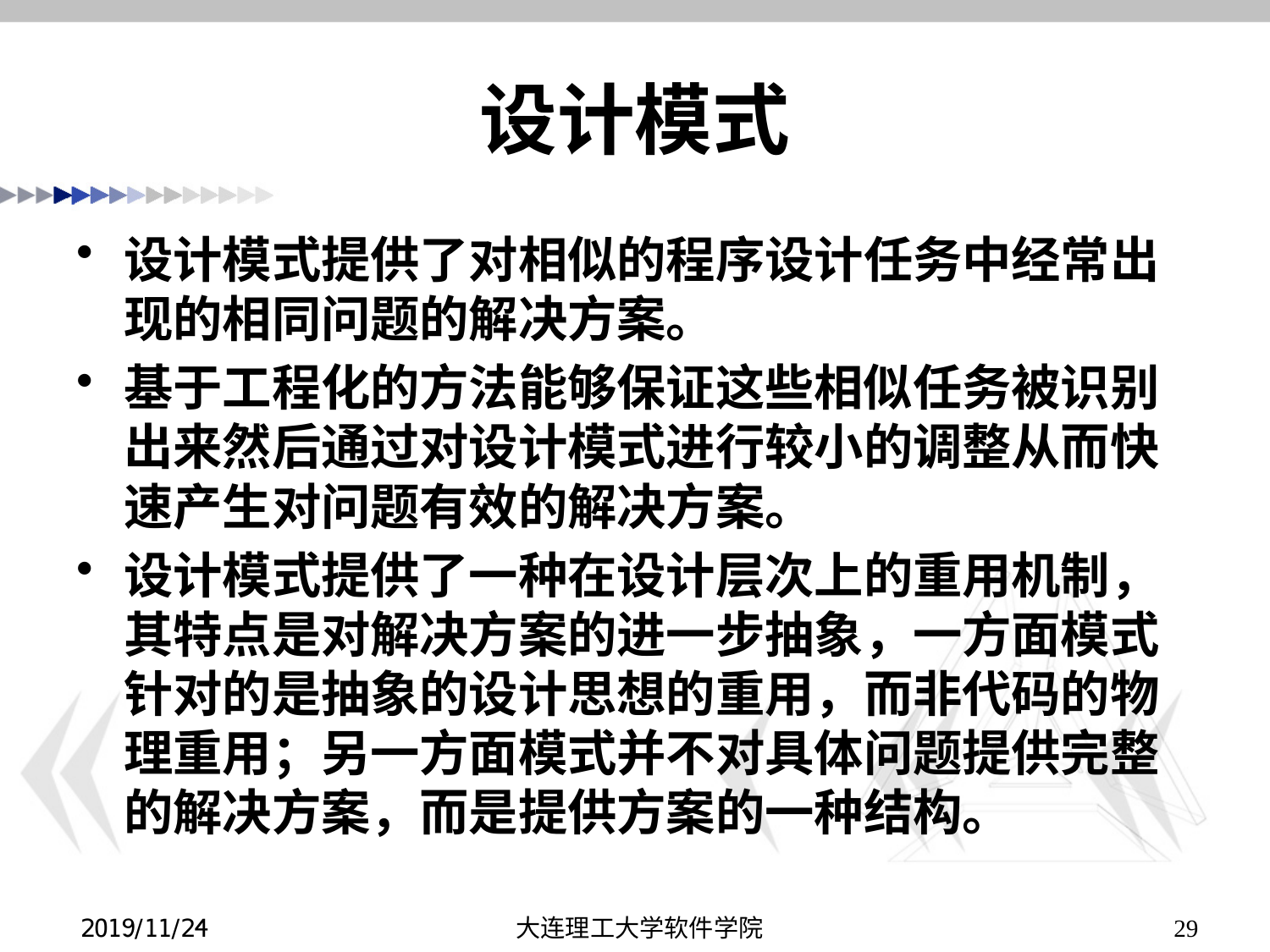

# 设计模式
设计模式提供了对相似的程序设计任务中经常出现的相同问题的解决方案。
基于工程化的方法能够保证这些相似任务被识别出来然后通过对设计模式进行较小的调整从而快速产生对问题有效的解决方案。
设计模式提供了一种在设计层次上的重用机制，其特点是对解决方案的进一步抽象，一方面模式针对的是抽象的设计思想的重用，而非代码的物理重用；另一方面模式并不对具体问题提供完整的解决方案，而是提供方案的一种结构。
2019/11/24
大连理工大学软件学院
29